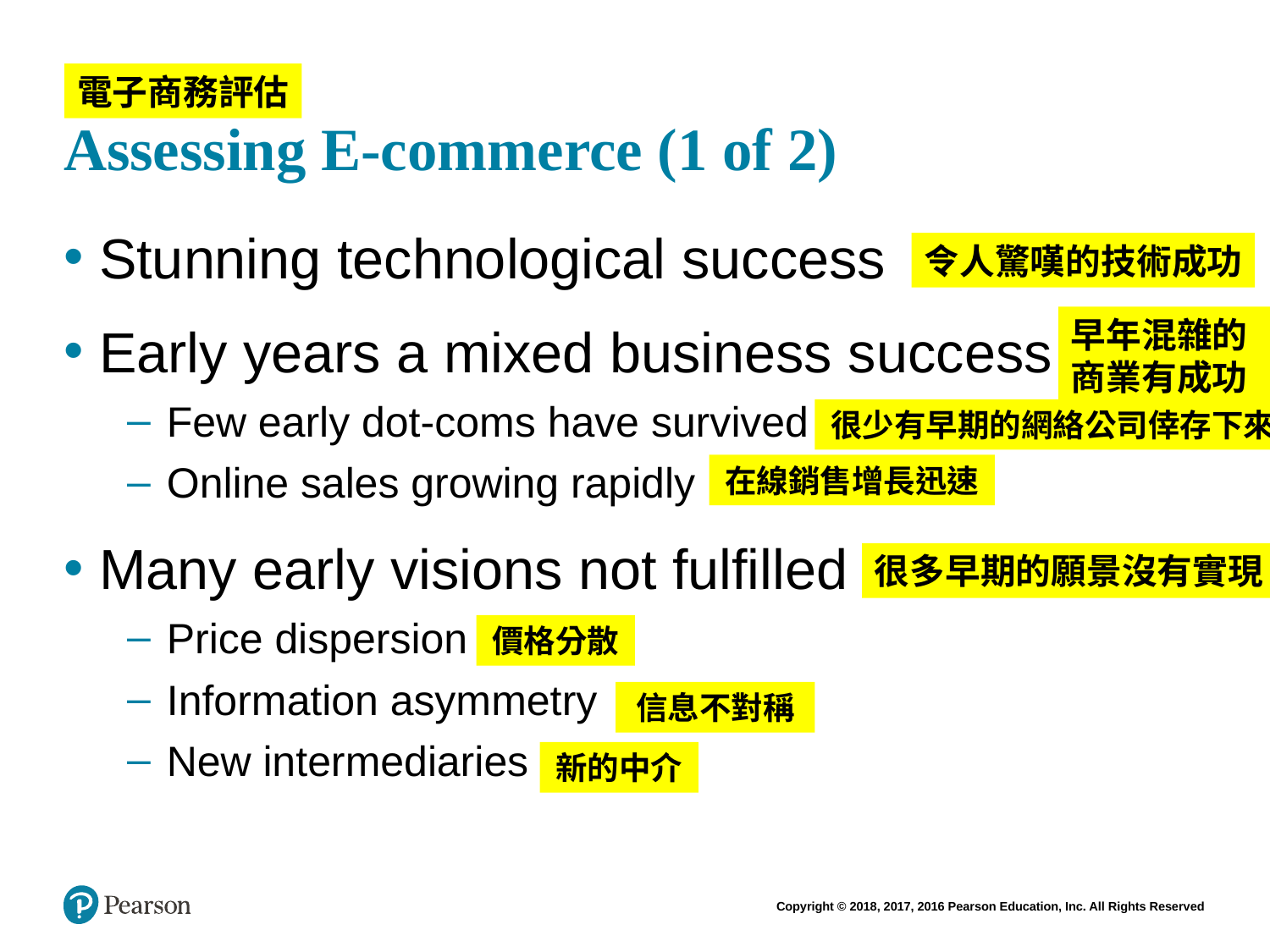

# Assessing E-commerce (1 of 2)
電子商務評估
Stunning technological success
Early years a mixed business success
Few early dot-coms have survived
Online sales growing rapidly
Many early visions not fulfilled
Price dispersion
Information asymmetry
New intermediaries
令人驚嘆的技術成功
早年混雜的商業有成功
很少有早期的網絡公司倖存下來
在線銷售增長迅速
很多早期的願景沒有實現
價格分散
信息不對稱
新的中介